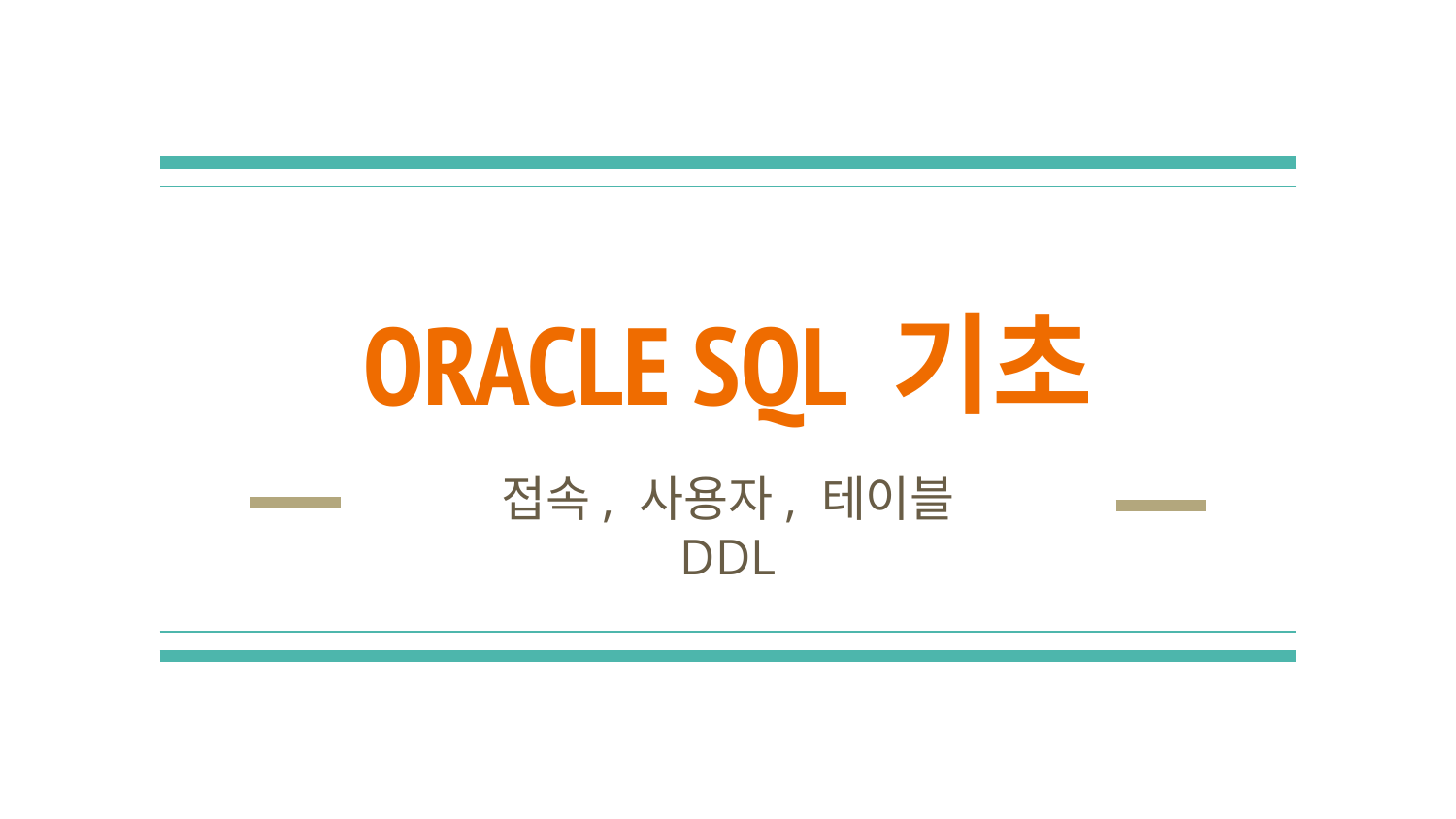

# ORACLE SQL 기초
접속, 사용자, 테이블
DDL